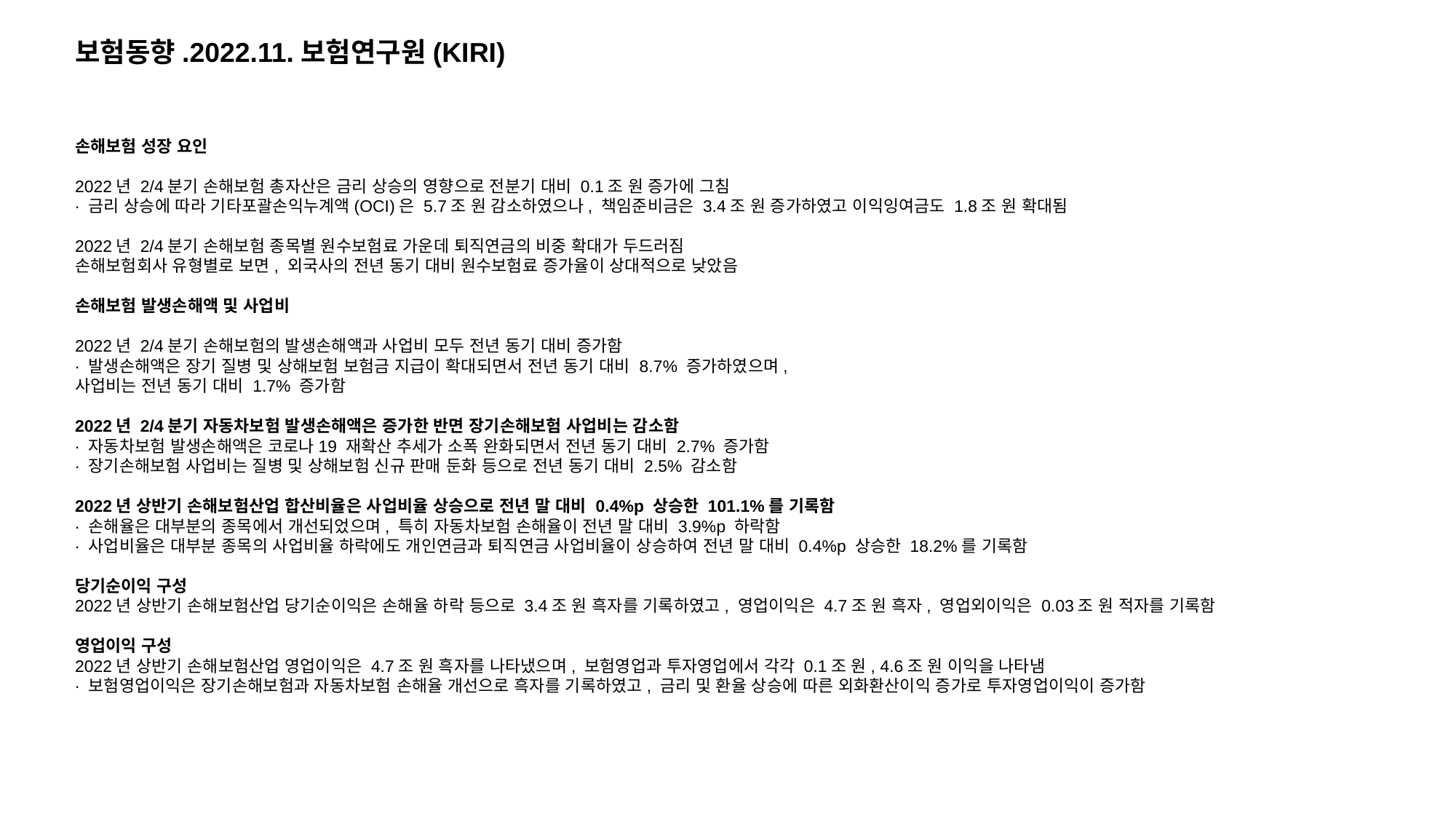

보험동향.2022.11.보험연구원(KIRI)
손해보험 성장 요인

2022년 2/4분기 손해보험 총자산은 금리 상승의 영향으로 전분기 대비 0.1조 원 증가에 그침
∙ 금리 상승에 따라 기타포괄손익누계액(OCI)은 5.7조 원 감소하였으나, 책임준비금은 3.4조 원 증가하였고 이익잉여금도 1.8조 원 확대됨

2022년 2/4분기 손해보험 종목별 원수보험료 가운데 퇴직연금의 비중 확대가 두드러짐
손해보험회사 유형별로 보면, 외국사의 전년 동기 대비 원수보험료 증가율이 상대적으로 낮았음

손해보험 발생손해액 및 사업비

2022년 2/4분기 손해보험의 발생손해액과 사업비 모두 전년 동기 대비 증가함
∙ 발생손해액은 장기 질병 및 상해보험 보험금 지급이 확대되면서 전년 동기 대비 8.7% 증가하였으며,
사업비는 전년 동기 대비 1.7% 증가함

2022년 2/4분기 자동차보험 발생손해액은 증가한 반면 장기손해보험 사업비는 감소함
∙ 자동차보험 발생손해액은 코로나19 재확산 추세가 소폭 완화되면서 전년 동기 대비 2.7% 증가함
∙ 장기손해보험 사업비는 질병 및 상해보험 신규 판매 둔화 등으로 전년 동기 대비 2.5% 감소함

2022년 상반기 손해보험산업 합산비율은 사업비율 상승으로 전년 말 대비 0.4%p 상승한 101.1%를 기록함
∙ 손해율은 대부분의 종목에서 개선되었으며, 특히 자동차보험 손해율이 전년 말 대비 3.9%p 하락함
∙ 사업비율은 대부분 종목의 사업비율 하락에도 개인연금과 퇴직연금 사업비율이 상승하여 전년 말 대비 0.4%p 상승한 18.2%를 기록함

당기순이익 구성
2022년 상반기 손해보험산업 당기순이익은 손해율 하락 등으로 3.4조 원 흑자를 기록하였고, 영업이익은 4.7조 원 흑자, 영업외이익은 0.03조 원 적자를 기록함

영업이익 구성
2022년 상반기 손해보험산업 영업이익은 4.7조 원 흑자를 나타냈으며, 보험영업과 투자영업에서 각각 0.1조 원, 4.6조 원 이익을 나타냄
∙ 보험영업이익은 장기손해보험과 자동차보험 손해율 개선으로 흑자를 기록하였고, 금리 및 환율 상승에 따른 외화환산이익 증가로 투자영업이익이 증가함